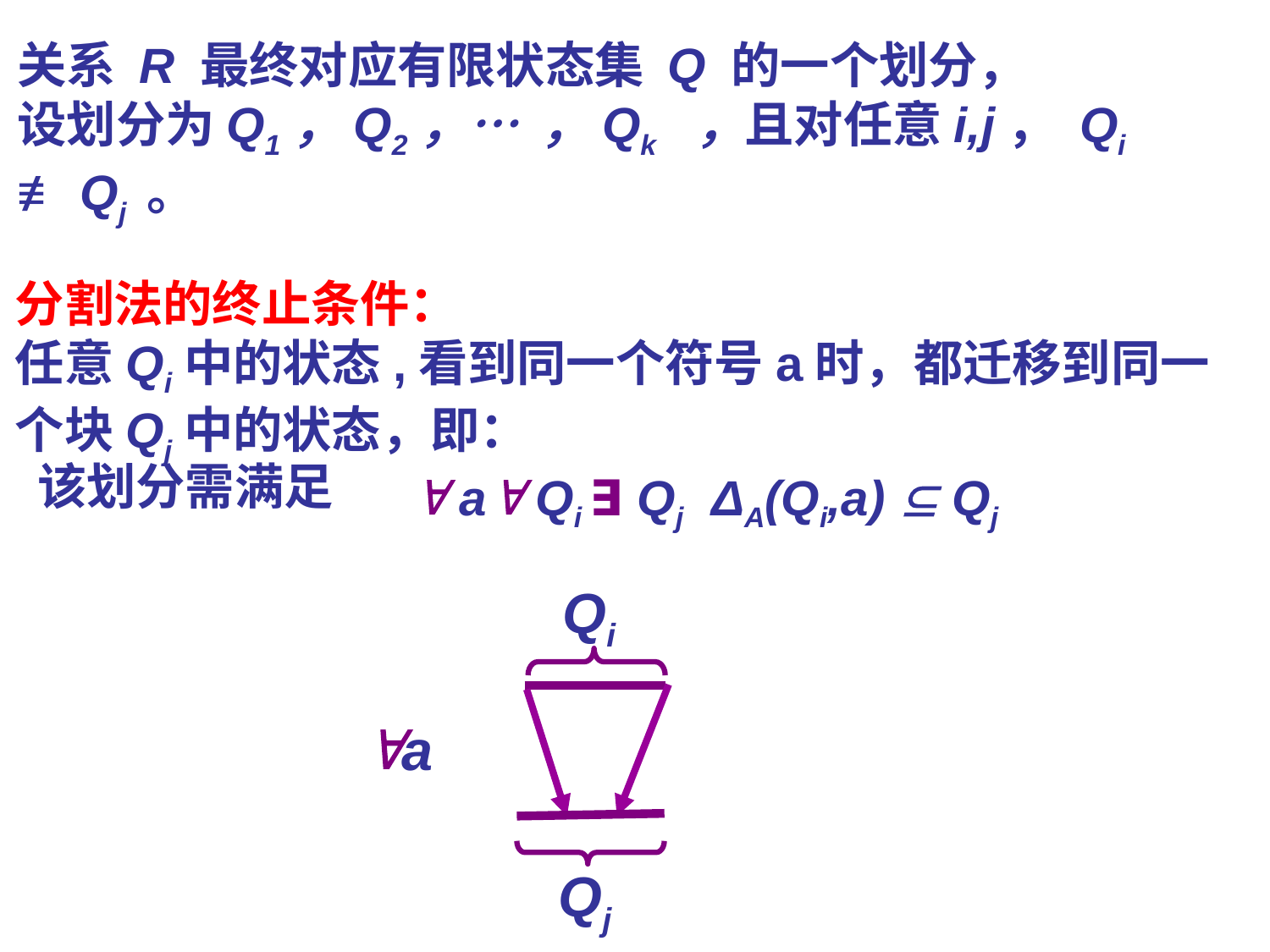

关系 R 最终对应有限状态集 Q 的一个划分，
设划分为Q1，Q2，…  ，Qk  ，且对任意i,j， Qi ≢ Qj 。
分割法的终止条件：
任意Qi中的状态,看到同一个符号a时，都迁移到同一个块Qj中的状态，即：
			 ∀ a∀ Qi ∃ Qj  ΔA(Qi,a) ⊆ Qj
该划分需满足
Qi

∀a

Qj